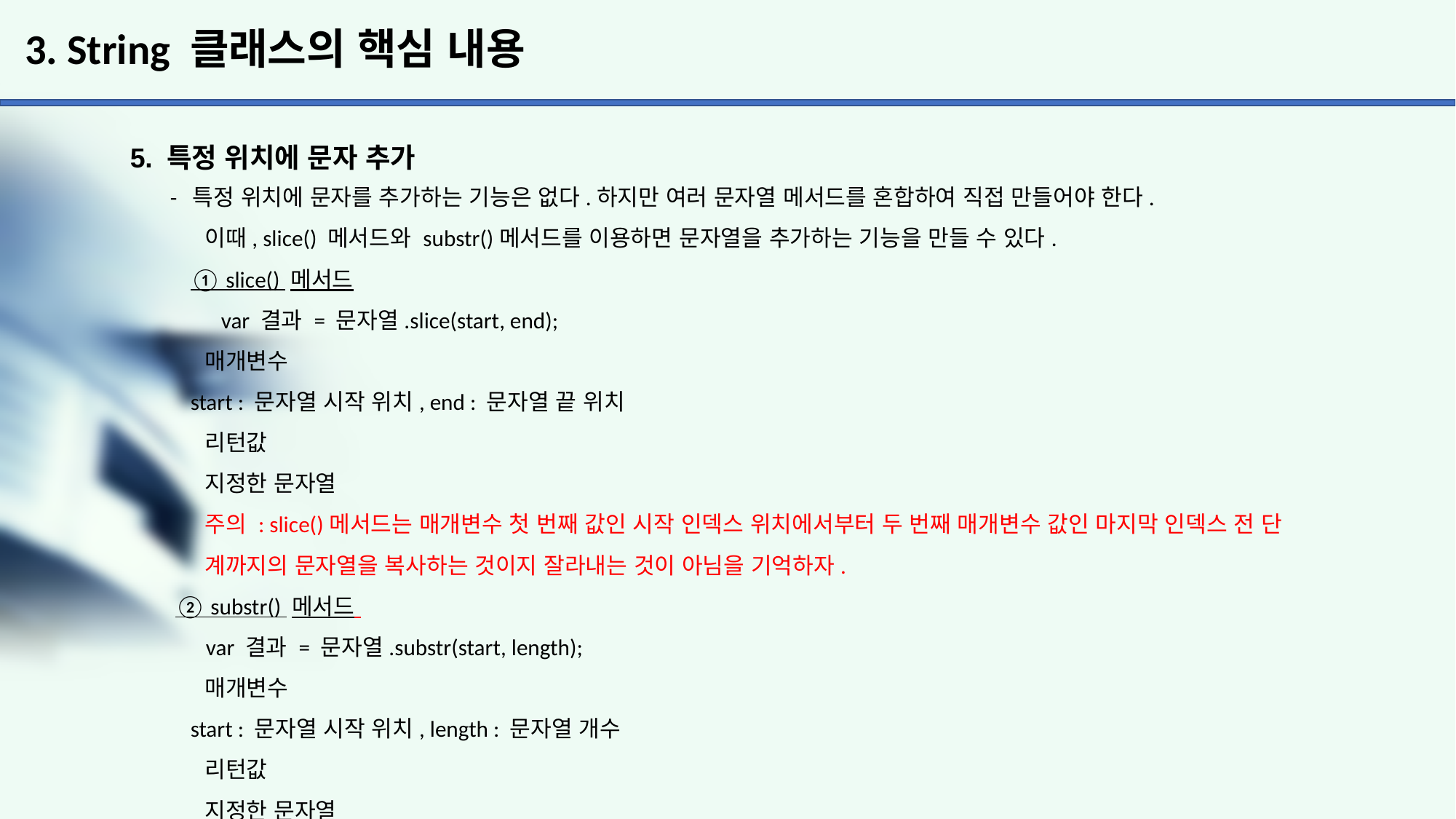

# 3. String 클래스의 핵심 내용
5. 특정 위치에 문자 추가
   -  특정 위치에 문자를 추가하는 기능은 없다.하지만 여러 문자열 메서드를 혼합하여 직접 만들어야 한다.
       이때, slice() 메서드와 substr()메서드를 이용하면 문자열을 추가하는 기능을 만들 수 있다.
       ① slice() 메서드
             var 결과 = 문자열.slice(start, end);
       매개변수
       start : 문자열 시작 위치, end : 문자열 끝 위치
       리턴값
       지정한 문자열
       주의 : slice()메서드는 매개변수 첫 번째 값인 시작 인덱스 위치에서부터 두 번째 매개변수 값인 마지막 인덱스 전 단
       계까지의 문자열을 복사하는 것이지 잘라내는 것이 아님을 기억하자.
    ② substr() 메서드
          var 결과 = 문자열.substr(start, length);
       매개변수
       start : 문자열 시작 위치, length : 문자열 개수
       리턴값
       지정한 문자열